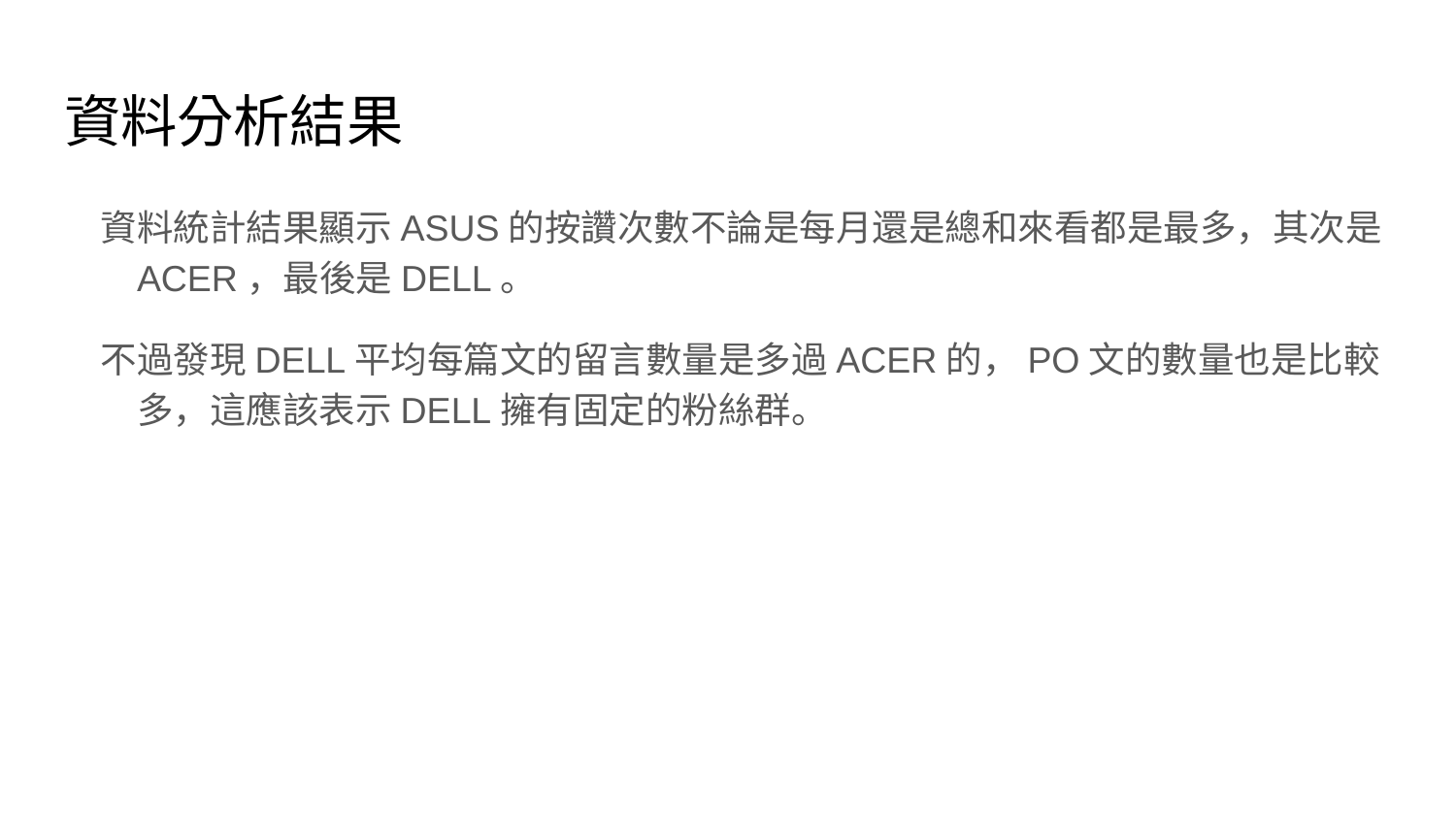

# 資料分析結果
資料統計結果顯示ASUS的按讚次數不論是每月還是總和來看都是最多，其次是ACER，最後是DELL。
不過發現DELL平均每篇文的留言數量是多過ACER的，PO文的數量也是比較多，這應該表示DELL擁有固定的粉絲群。